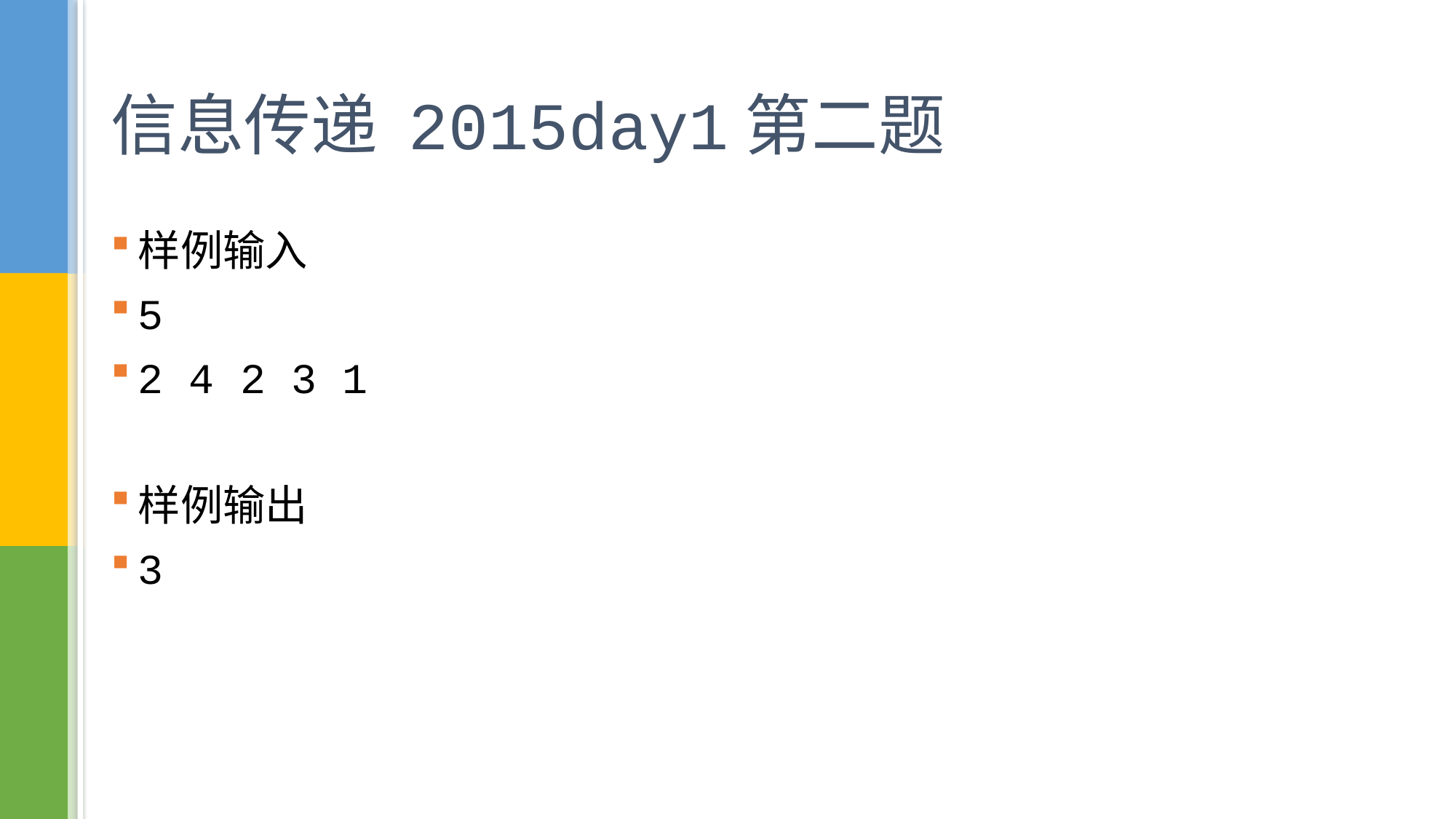

# 信息传递 2015day1第二题
样例输入
5
2 4 2 3 1

样例输出
3